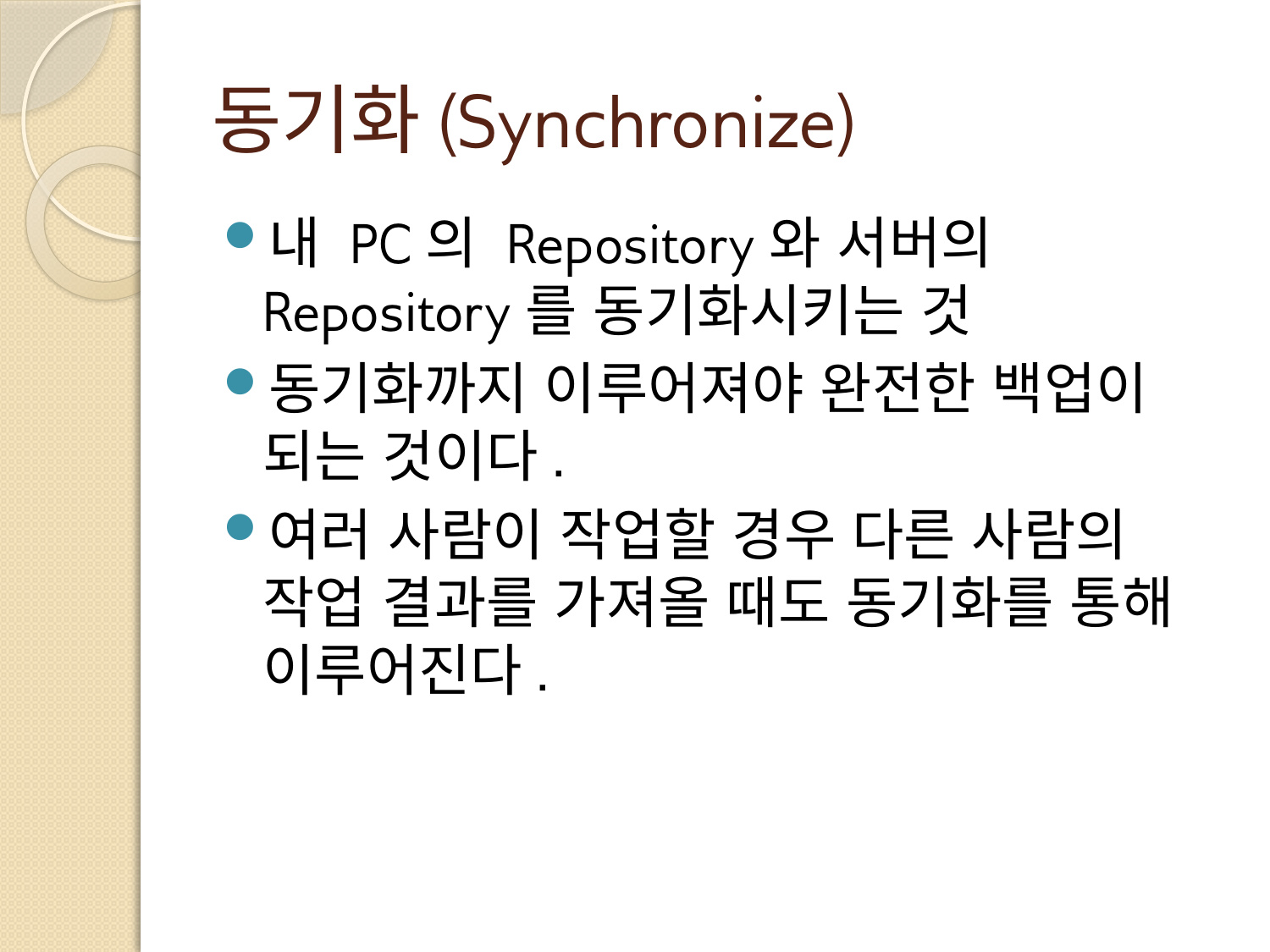

# 동기화(Synchronize)
내 PC의 Repository와 서버의 Repository를 동기화시키는 것
동기화까지 이루어져야 완전한 백업이 되는 것이다.
여러 사람이 작업할 경우 다른 사람의 작업 결과를 가져올 때도 동기화를 통해 이루어진다.